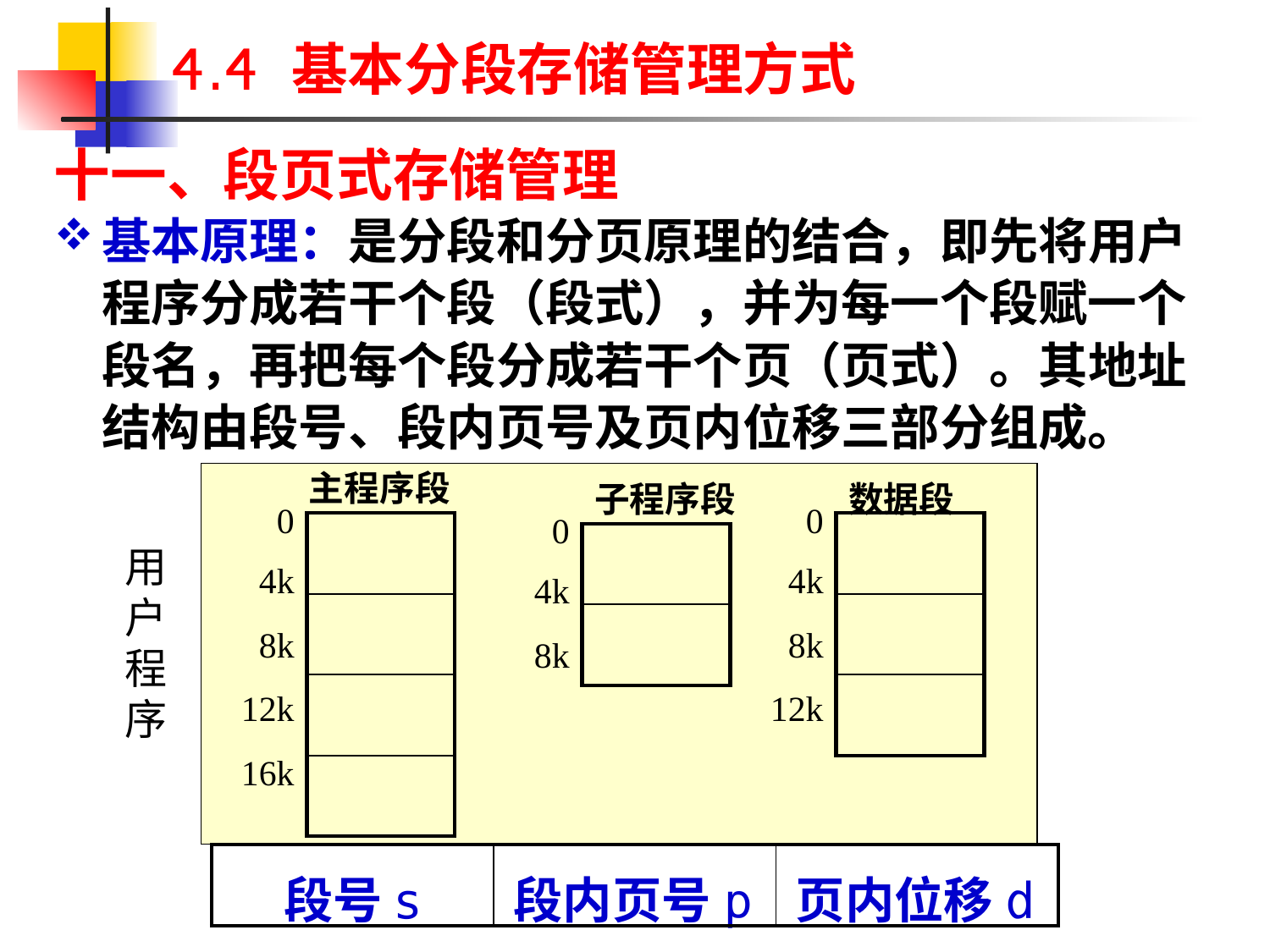

# 4.4 基本分段存储管理方式
十一、段页式存储管理
基本原理：是分段和分页原理的结合，即先将用户程序分成若干个段（段式），并为每一个段赋一个段名，再把每个段分成若干个页（页式）。其地址结构由段号、段内页号及页内位移三部分组成。
主程序段

子程序段
数据段
0
4k
8k
12k
16k
0
4k
8k
12k
0
4k
8k
|  |
| --- |
|  |
|  |
|  |
|  |
| --- |
|  |
|  |
|  |
| --- |
|  |
用户程序
| 段号s | 段内页号p | 页内位移d |
| --- | --- | --- |